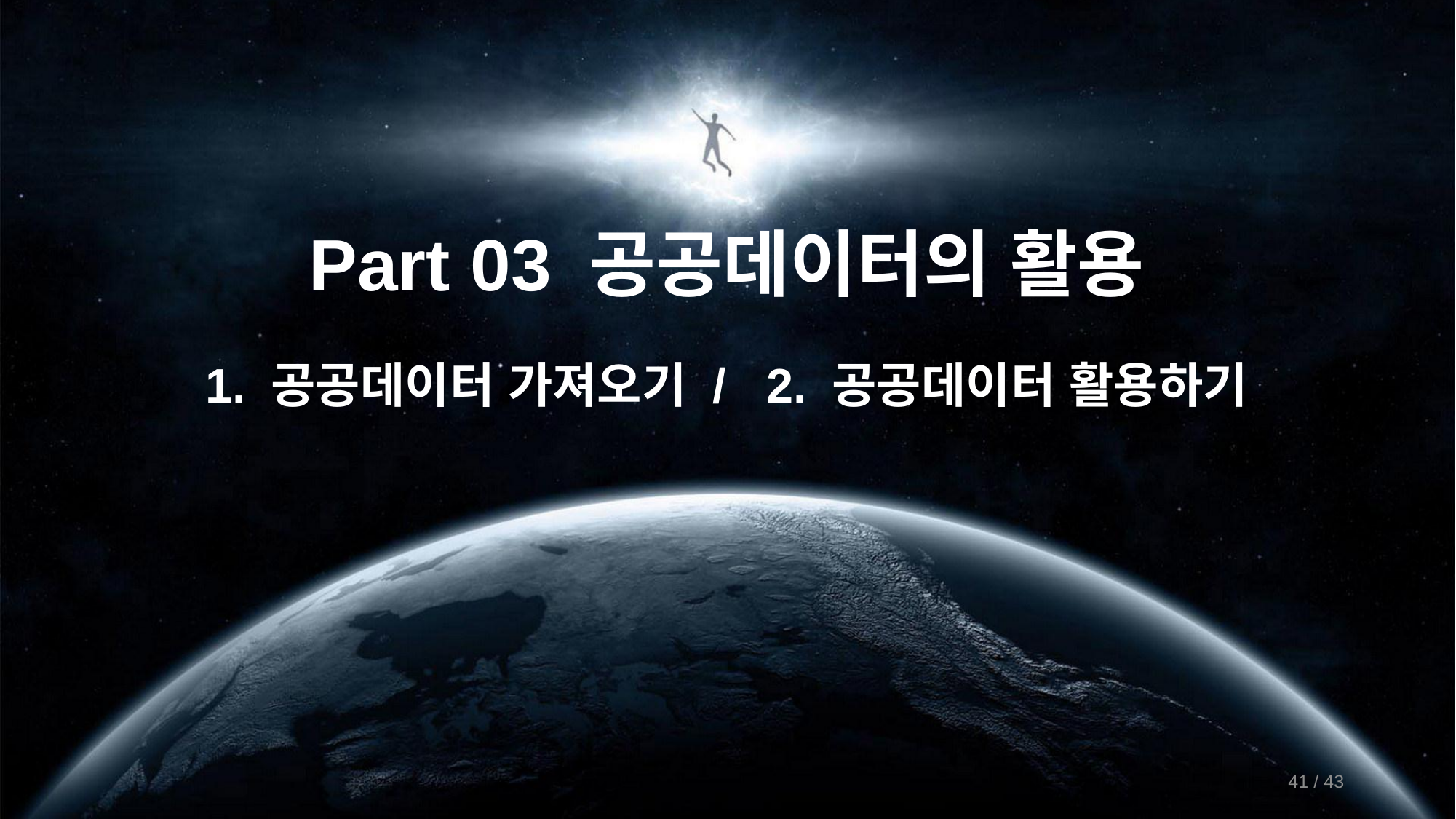

# Part 03 공공데이터의 활용
1. 공공데이터 가져오기 /   2. 공공데이터 활용하기

41 / 43